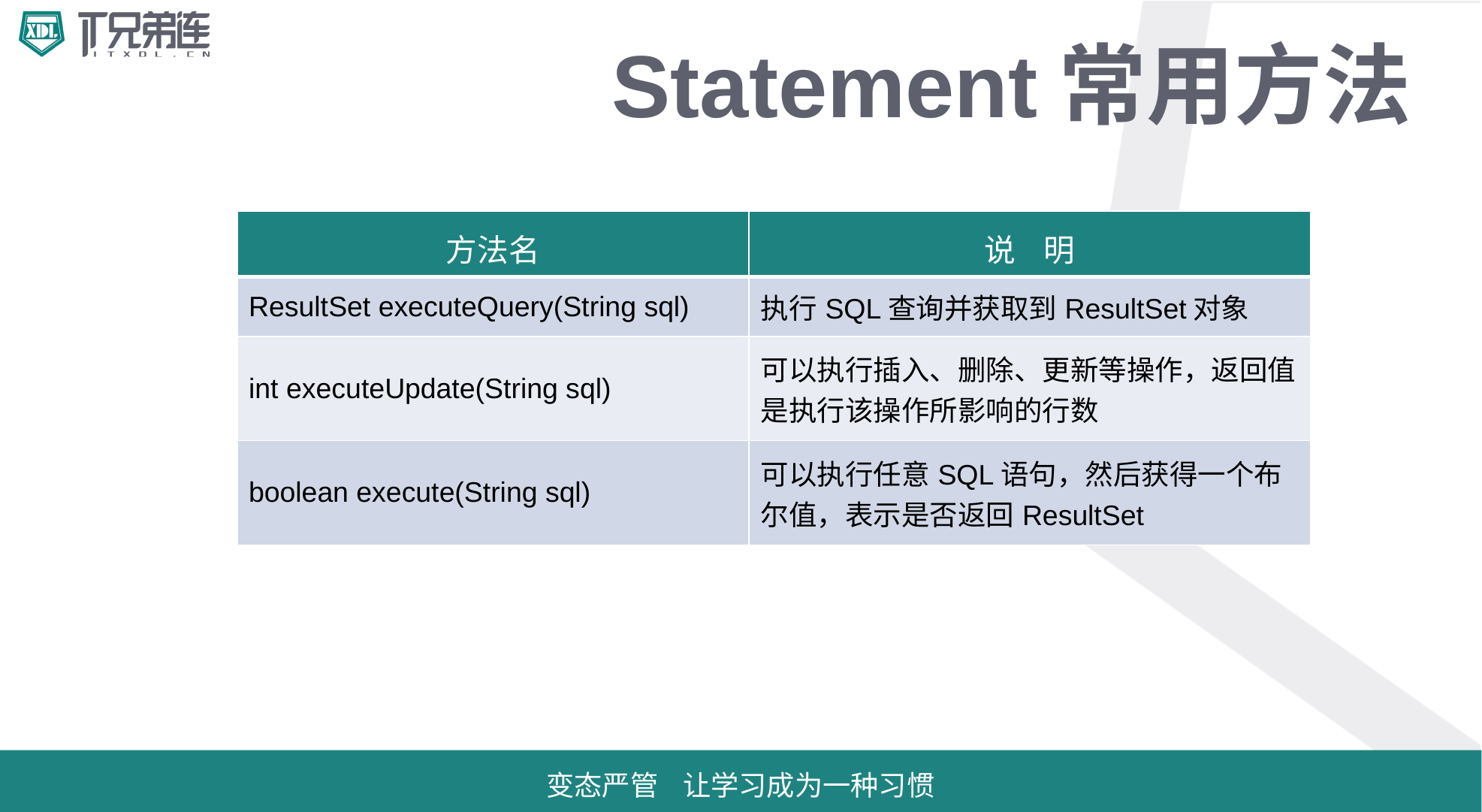

# Statement常用方法
| 方法名 | 说 明 |
| --- | --- |
| ResultSet executeQuery(String sql) | 执行SQL查询并获取到ResultSet对象 |
| int executeUpdate(String sql) | 可以执行插入、删除、更新等操作，返回值是执行该操作所影响的行数 |
| boolean execute(String sql) | 可以执行任意SQL语句，然后获得一个布尔值，表示是否返回ResultSet |